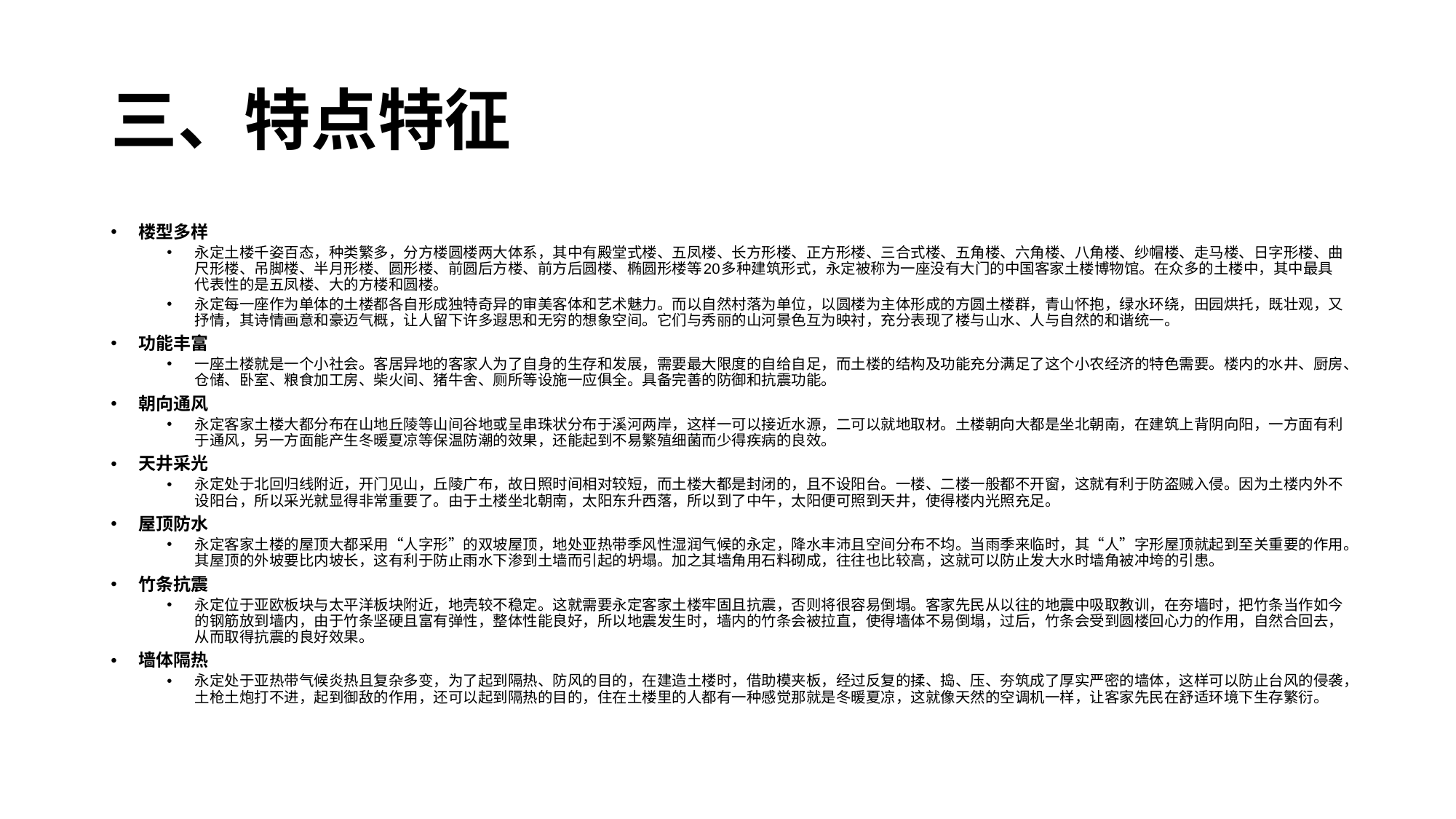

# 三、特点特征
楼型多样
永定土楼千姿百态，种类繁多，分方楼圆楼两大体系，其中有殿堂式楼、五凤楼、长方形楼、正方形楼、三合式楼、五角楼、六角楼、八角楼、纱帽楼、走马楼、日字形楼、曲尺形楼、吊脚楼、半月形楼、圆形楼、前圆后方楼、前方后圆楼、椭圆形楼等20多种建筑形式，永定被称为一座没有大门的中国客家土楼博物馆。在众多的土楼中，其中最具代表性的是五凤楼、大的方楼和圆楼。
永定每一座作为单体的土楼都各自形成独特奇异的审美客体和艺术魅力。而以自然村落为单位，以圆楼为主体形成的方圆土楼群，青山怀抱，绿水环绕，田园烘托，既壮观，又抒情，其诗情画意和豪迈气概，让人留下许多遐思和无穷的想象空间。它们与秀丽的山河景色互为映衬，充分表现了楼与山水、人与自然的和谐统一。
功能丰富
一座土楼就是一个小社会。客居异地的客家人为了自身的生存和发展，需要最大限度的自给自足，而土楼的结构及功能充分满足了这个小农经济的特色需要。楼内的水井、厨房、仓储、卧室、粮食加工房、柴火间、猪牛舍、厕所等设施一应俱全。具备完善的防御和抗震功能。
朝向通风
永定客家土楼大都分布在山地丘陵等山间谷地或呈串珠状分布于溪河两岸，这样一可以接近水源，二可以就地取材。土楼朝向大都是坐北朝南，在建筑上背阴向阳，一方面有利于通风，另一方面能产生冬暖夏凉等保温防潮的效果，还能起到不易繁殖细菌而少得疾病的良效。
天井采光
永定处于北回归线附近，开门见山，丘陵广布，故日照时间相对较短，而土楼大都是封闭的，且不设阳台。一楼、二楼一般都不开窗，这就有利于防盗贼入侵。因为土楼内外不设阳台，所以采光就显得非常重要了。由于土楼坐北朝南，太阳东升西落，所以到了中午，太阳便可照到天井，使得楼内光照充足。
屋顶防水
永定客家土楼的屋顶大都采用“人字形”的双坡屋顶，地处亚热带季风性湿润气候的永定，降水丰沛且空间分布不均。当雨季来临时，其“人”字形屋顶就起到至关重要的作用。其屋顶的外坡要比内坡长，这有利于防止雨水下渗到土墙而引起的坍塌。加之其墙角用石料砌成，往往也比较高，这就可以防止发大水时墙角被冲垮的引患。
竹条抗震
永定位于亚欧板块与太平洋板块附近，地壳较不稳定。这就需要永定客家土楼牢固且抗震，否则将很容易倒塌。客家先民从以往的地震中吸取教训，在夯墙时，把竹条当作如今的钢筋放到墙内，由于竹条坚硬且富有弹性，整体性能良好，所以地震发生时，墙内的竹条会被拉直，使得墙体不易倒塌，过后，竹条会受到圆楼回心力的作用，自然合回去，从而取得抗震的良好效果。
墙体隔热
永定处于亚热带气候炎热且复杂多变，为了起到隔热、防风的目的，在建造土楼时，借助模夹板，经过反复的揉、捣、压、夯筑成了厚实严密的墙体，这样可以防止台风的侵袭，土枪土炮打不进，起到御敌的作用，还可以起到隔热的目的，住在土楼里的人都有一种感觉那就是冬暖夏凉，这就像天然的空调机一样，让客家先民在舒适环境下生存繁衍。